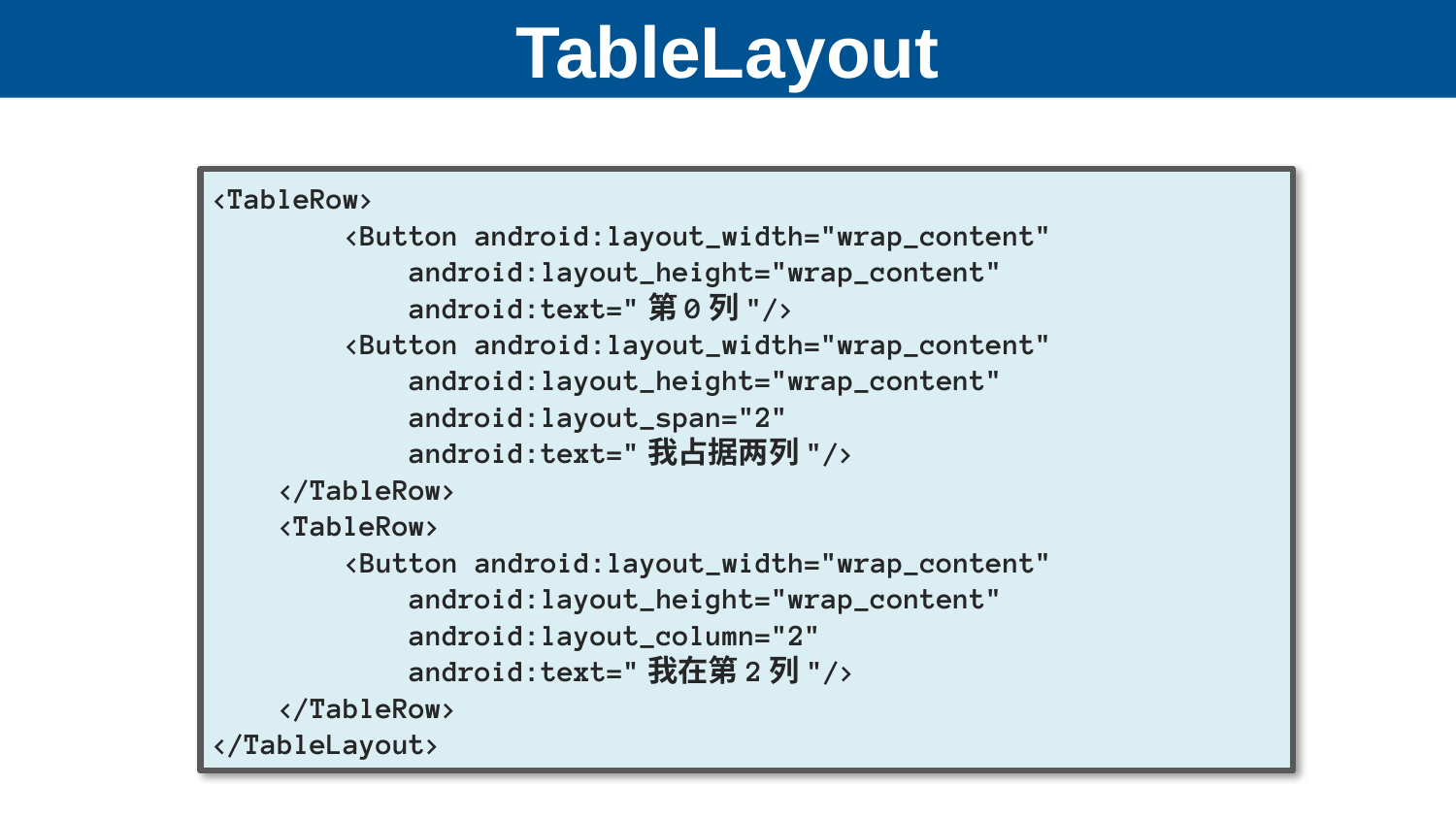

# TableLayout
<TableRow>
        <Button android:layout_width="wrap_content"
            android:layout_height="wrap_content"
            android:text="第0列"/>
        <Button android:layout_width="wrap_content"
            android:layout_height="wrap_content"
            android:layout_span="2"
            android:text="我占据两列"/>
    </TableRow>
    <TableRow>
        <Button android:layout_width="wrap_content"
            android:layout_height="wrap_content"
            android:layout_column="2"
            android:text="我在第2列"/>
    </TableRow>
</TableLayout>